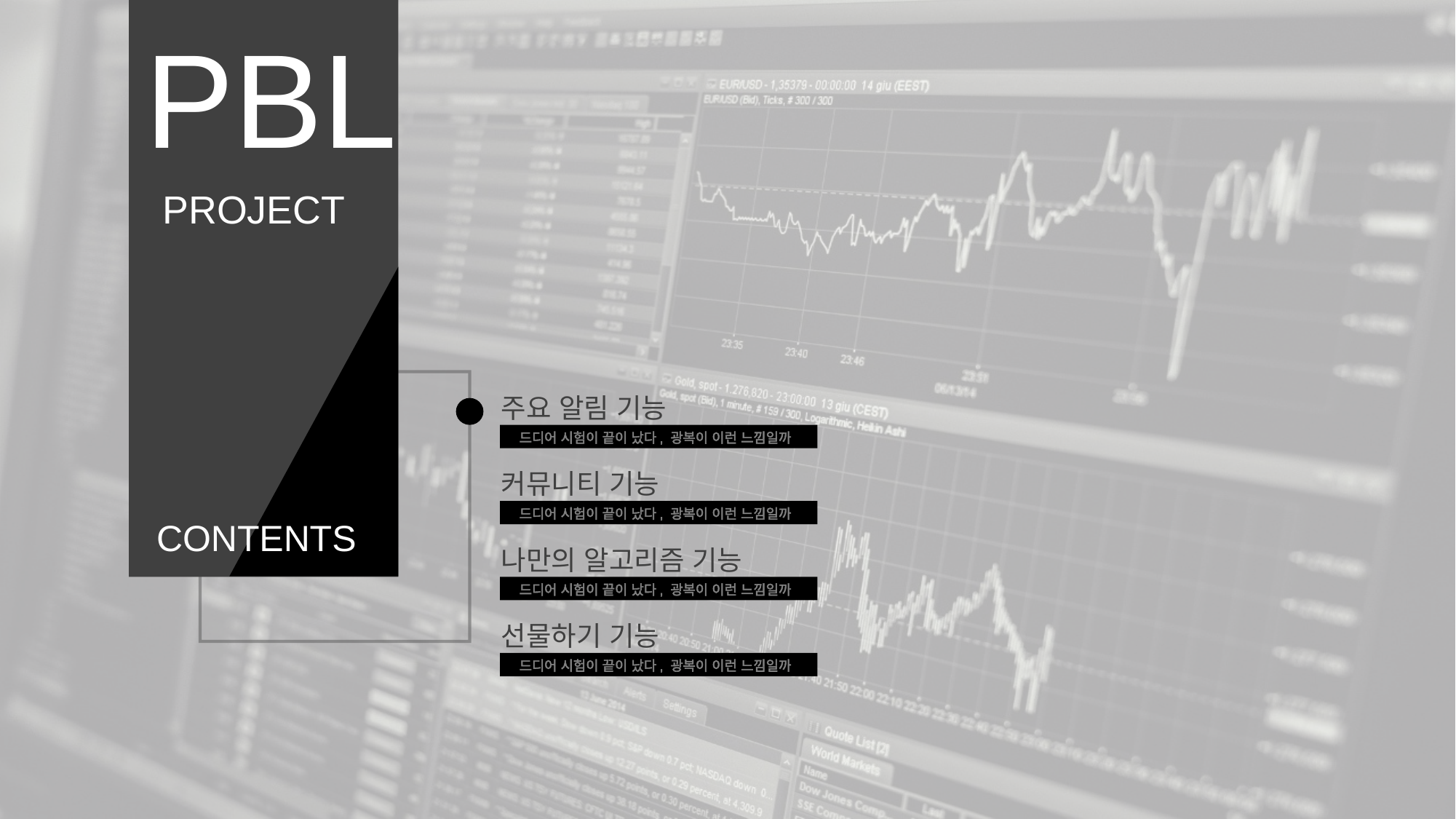

PBL
PROJECT

주요 알림 기능
드디어 시험이 끝이 났다, 광복이 이런 느낌일까

커뮤니티 기능
드디어 시험이 끝이 났다, 광복이 이런 느낌일까

CONTENTS
나만의 알고리즘 기능
드디어 시험이 끝이 났다, 광복이 이런 느낌일까

선물하기 기능
드디어 시험이 끝이 났다, 광복이 이런 느낌일까